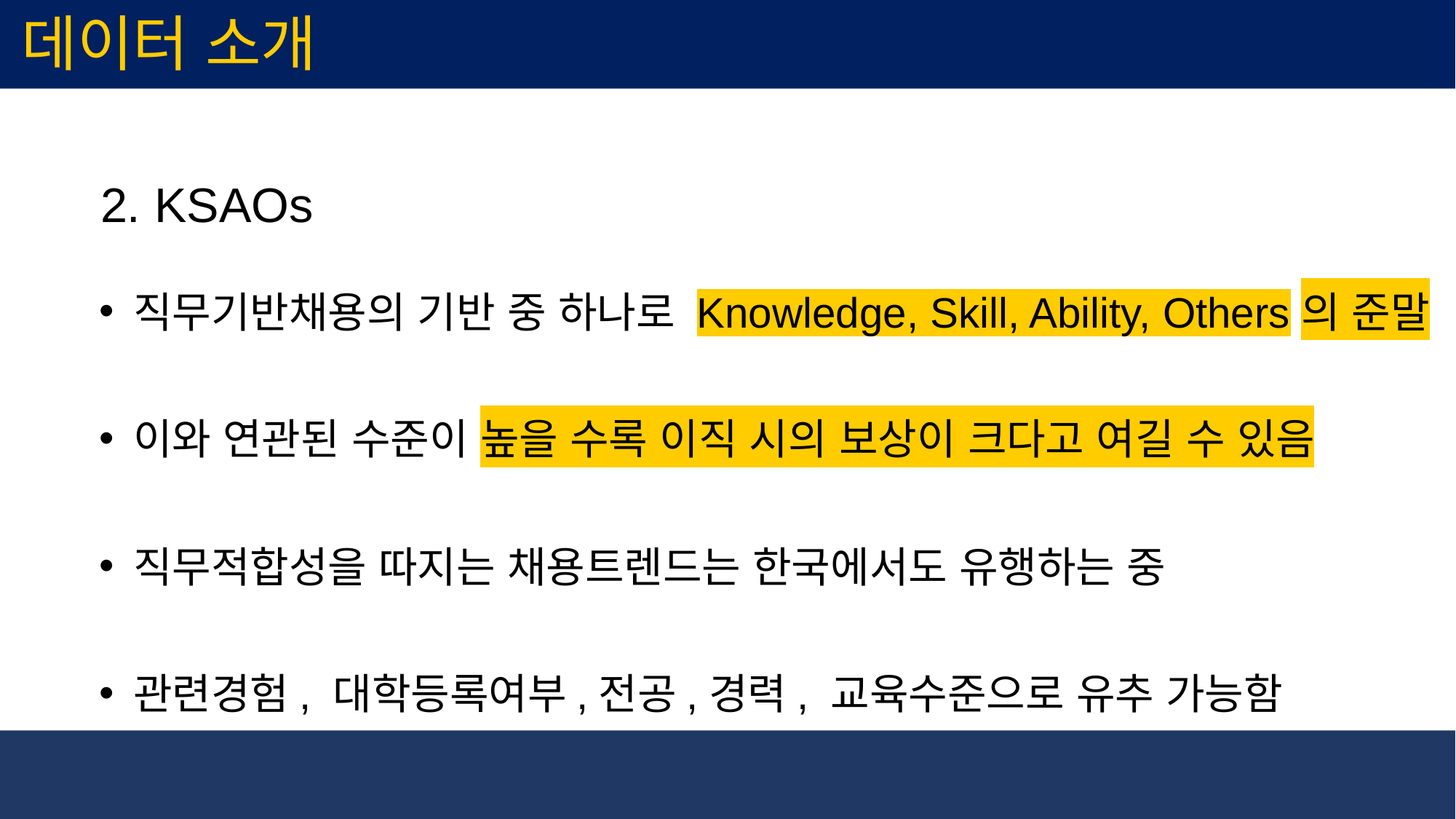

데이터 소개
 2. KSAOs
직무기반채용의 기반 중 하나로 Knowledge, Skill, Ability, Others의 준말
이와 연관된 수준이 높을 수록 이직 시의 보상이 크다고 여길 수 있음
직무적합성을 따지는 채용트렌드는 한국에서도 유행하는 중
관련경험, 대학등록여부,전공,경력, 교육수준으로 유추 가능함